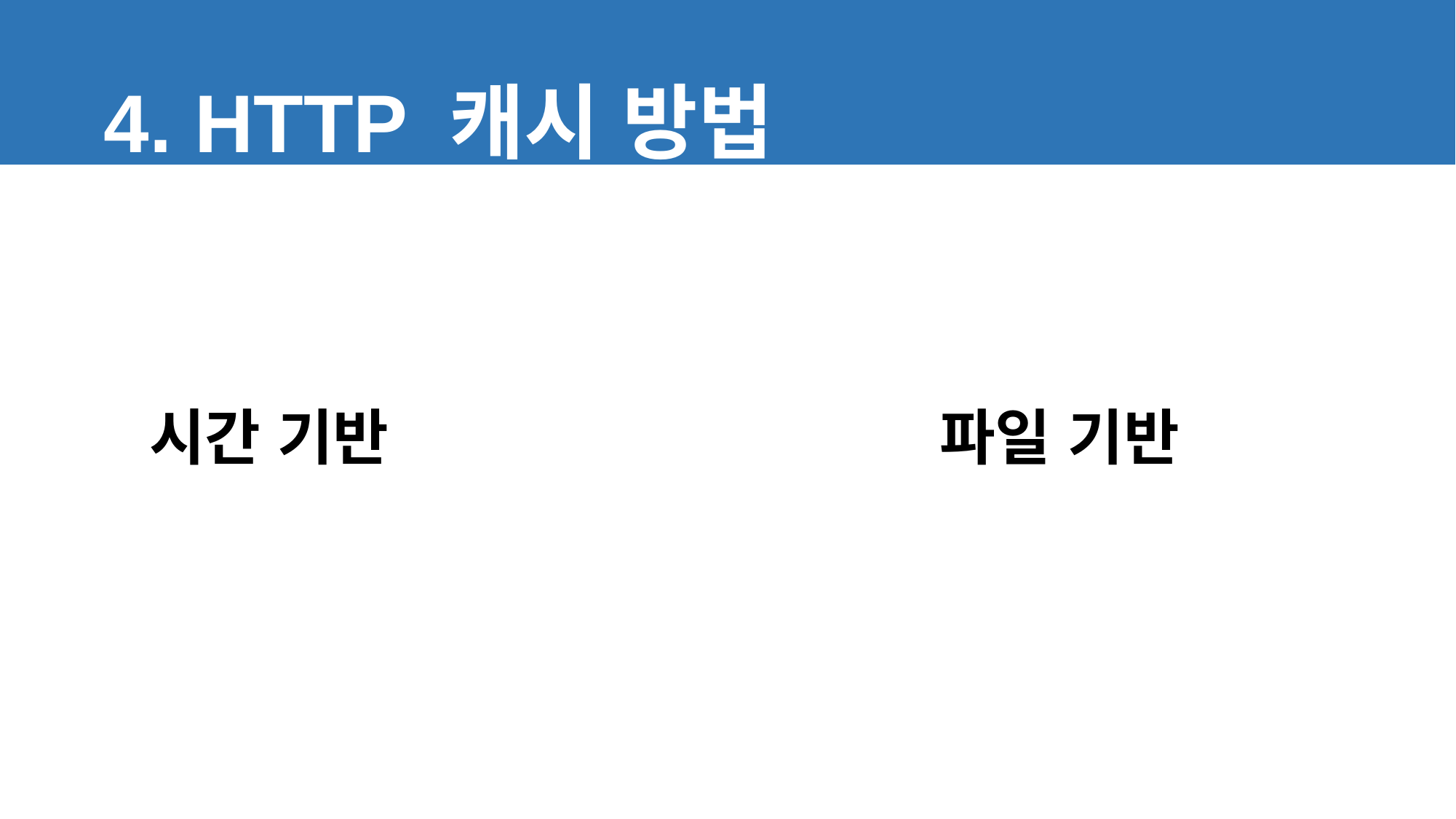

4. HTTP 캐시 방법
시간 기반
파일 기반